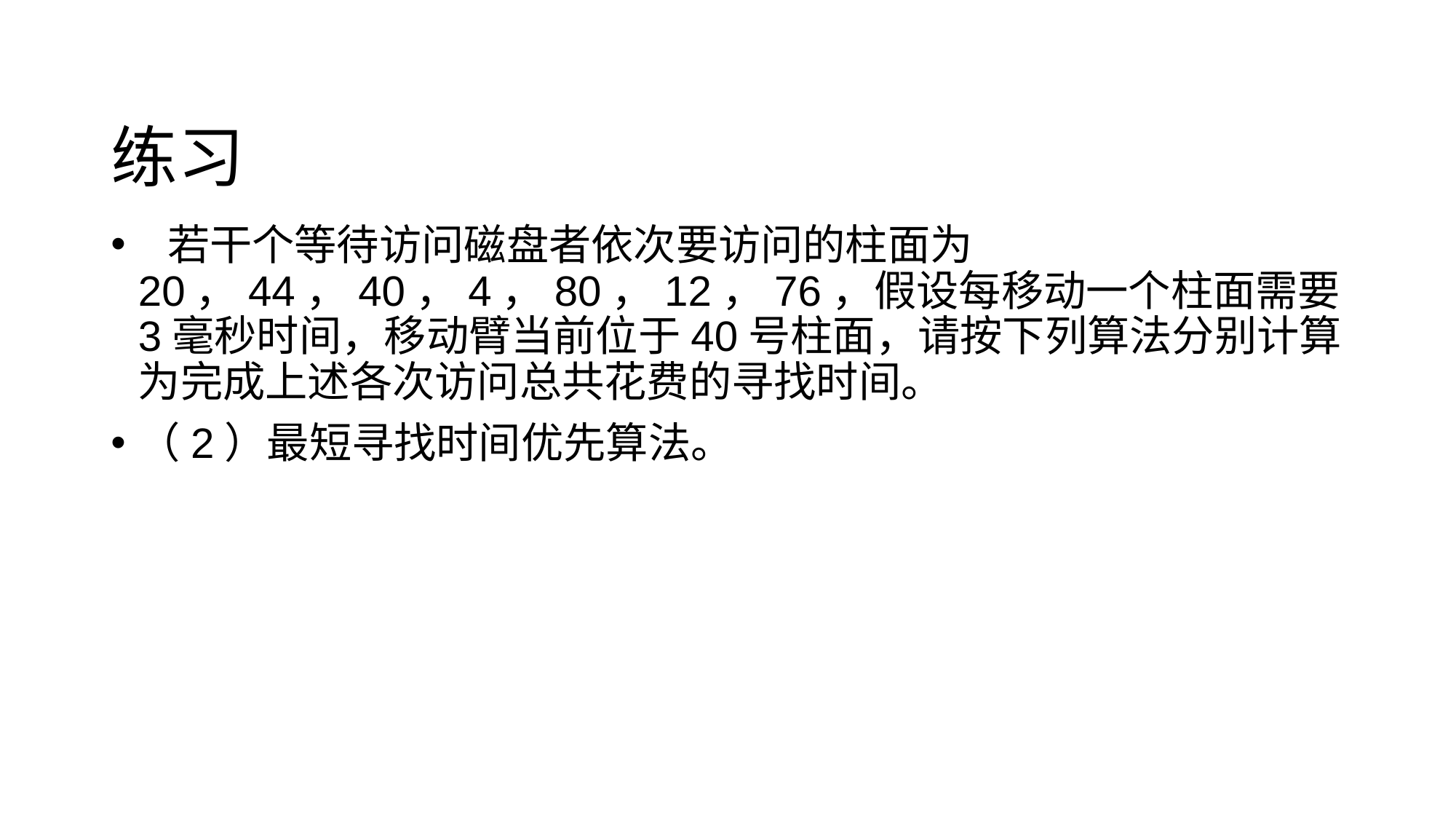

# 练习
  若干个等待访问磁盘者依次要访问的柱面为20，44，40，4，80，12，76，假设每移动一个柱面需要3毫秒时间，移动臂当前位于40号柱面，请按下列算法分别计算为完成上述各次访问总共花费的寻找时间。
（2）最短寻找时间优先算法。